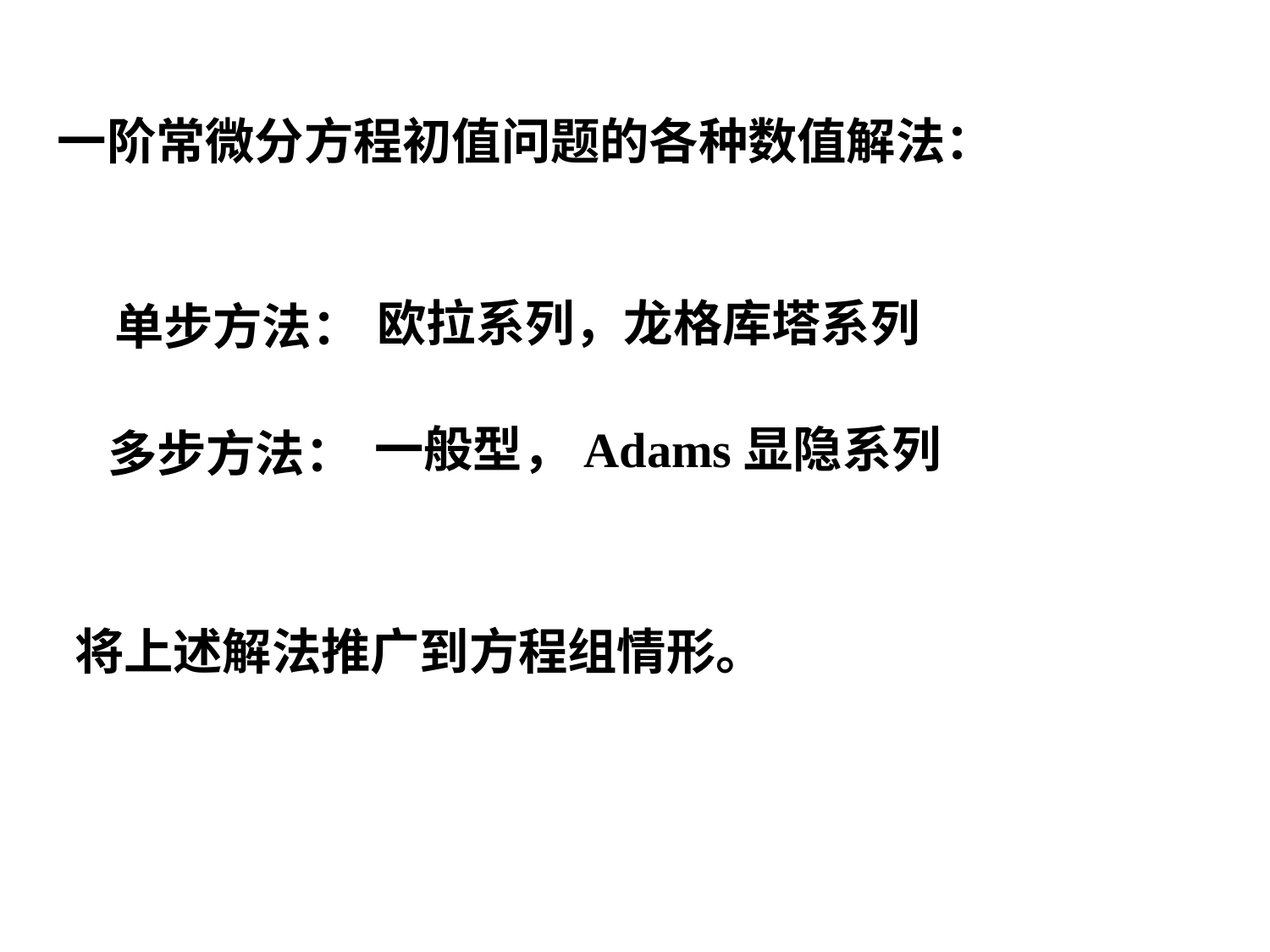

一阶常微分方程初值问题的各种数值解法：
欧拉系列，龙格库塔系列
单步方法：
一般型，Adams显隐系列
多步方法：

将上述解法推广到方程组情形。